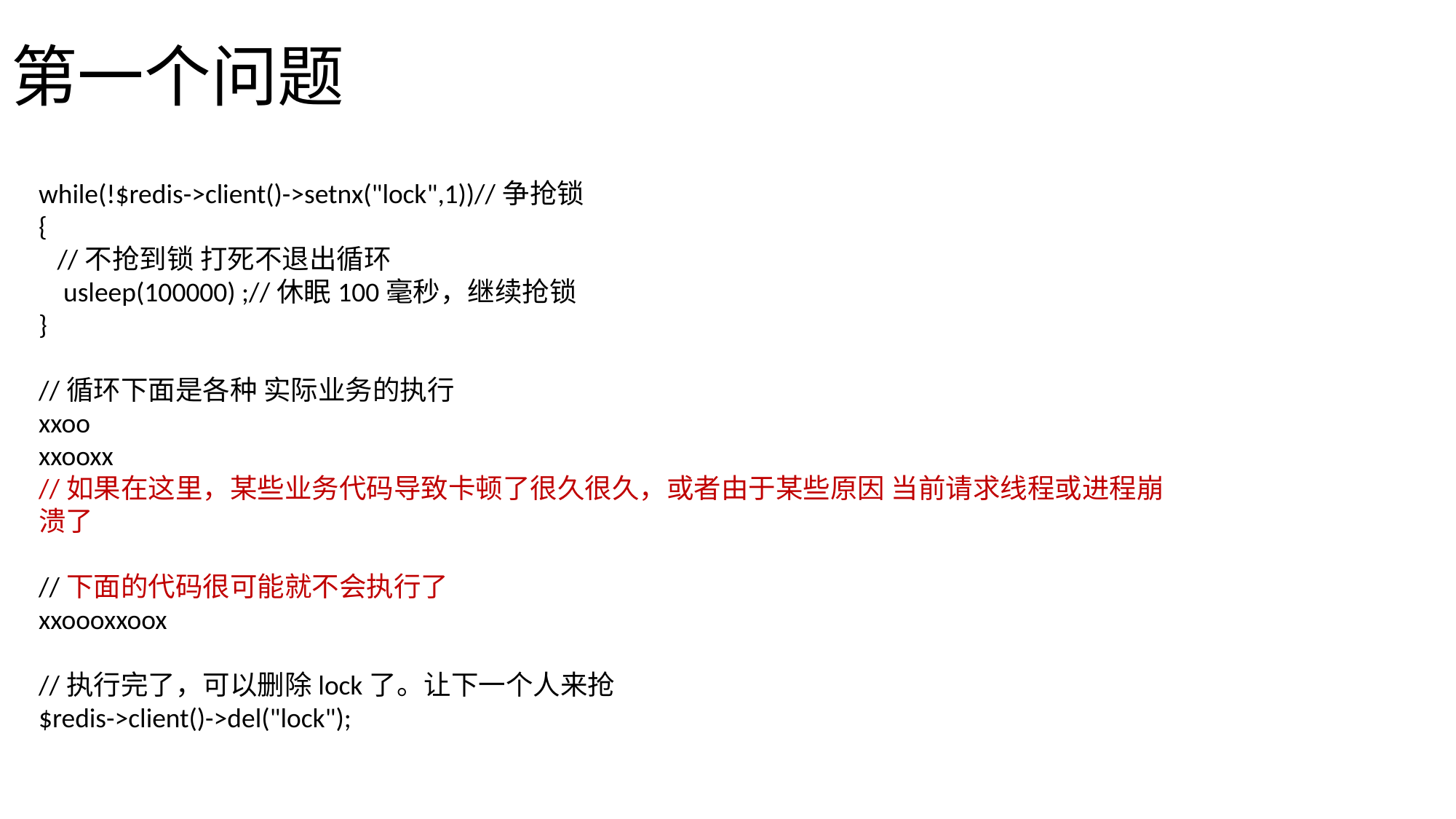

# 第一个问题
while(!$redis->client()->setnx("lock",1))//争抢锁
{
   //不抢到锁 打死不退出循环
    usleep(100000) ;//休眠100毫秒，继续抢锁
}

//循环下面是各种 实际业务的执行
xxoo
xxooxx
//如果在这里，某些业务代码导致卡顿了很久很久，或者由于某些原因 当前请求线程或进程崩溃了

//下面的代码很可能就不会执行了
xxoooxxoox

//执行完了，可以删除lock了。让下一个人来抢
$redis->client()->del("lock");